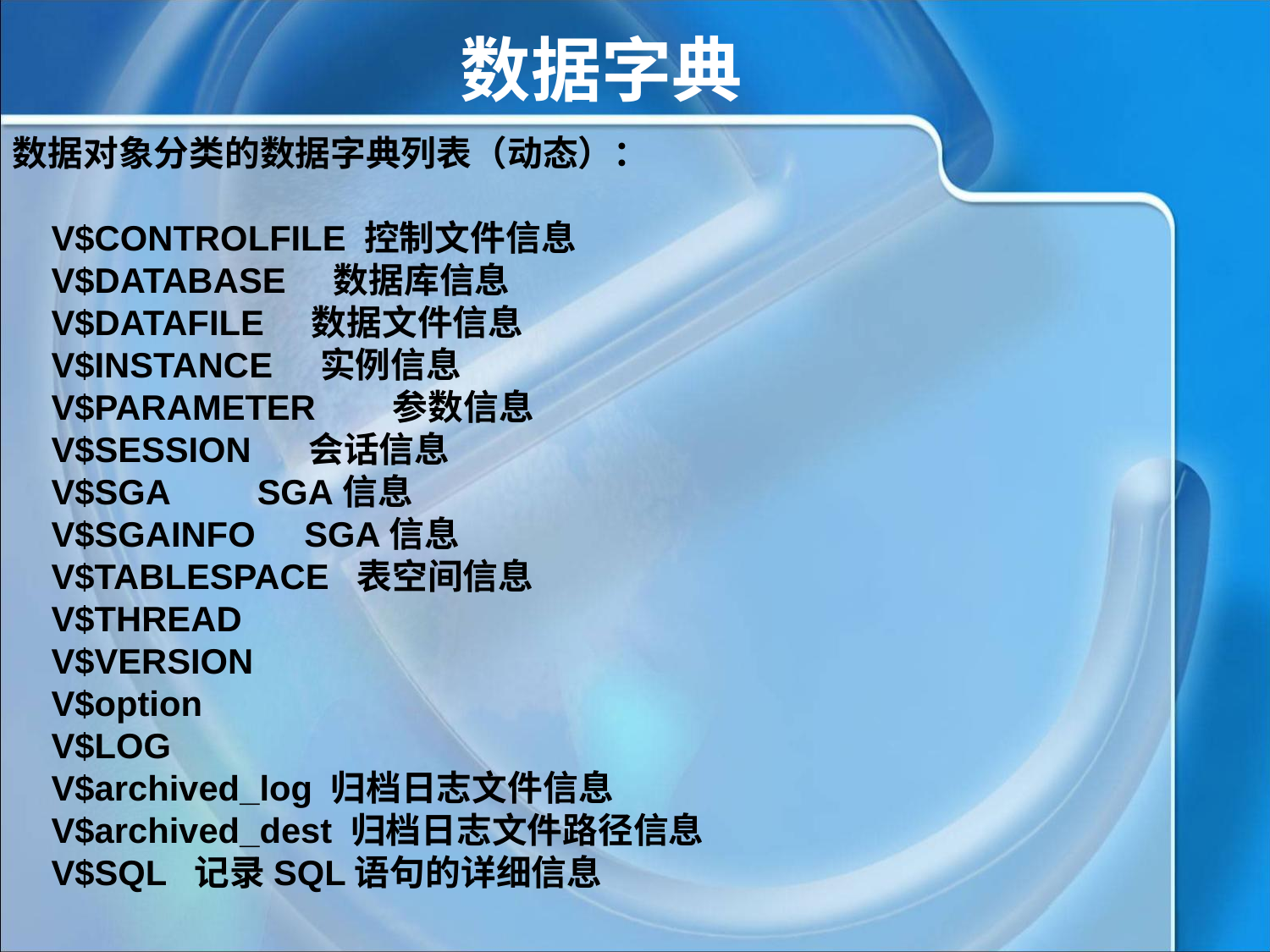

数据字典
数据对象分类的数据字典列表（动态）：

    V$CONTROLFILE 控制文件信息
    V$DATABASE    数据库信息
    V$DATAFILE    数据文件信息
    V$INSTANCE    实例信息
    V$PARAMETER       参数信息
    V$SESSION     会话信息
    V$SGA         SGA信息
    V$SGAINFO     SGA信息
    V$TABLESPACE  表空间信息
    V$THREAD
    V$VERSION
    V$option
    V$LOG
    V$archived_log 归档日志文件信息
    V$archived_dest 归档日志文件路径信息
    V$SQL  记录SQL语句的详细信息